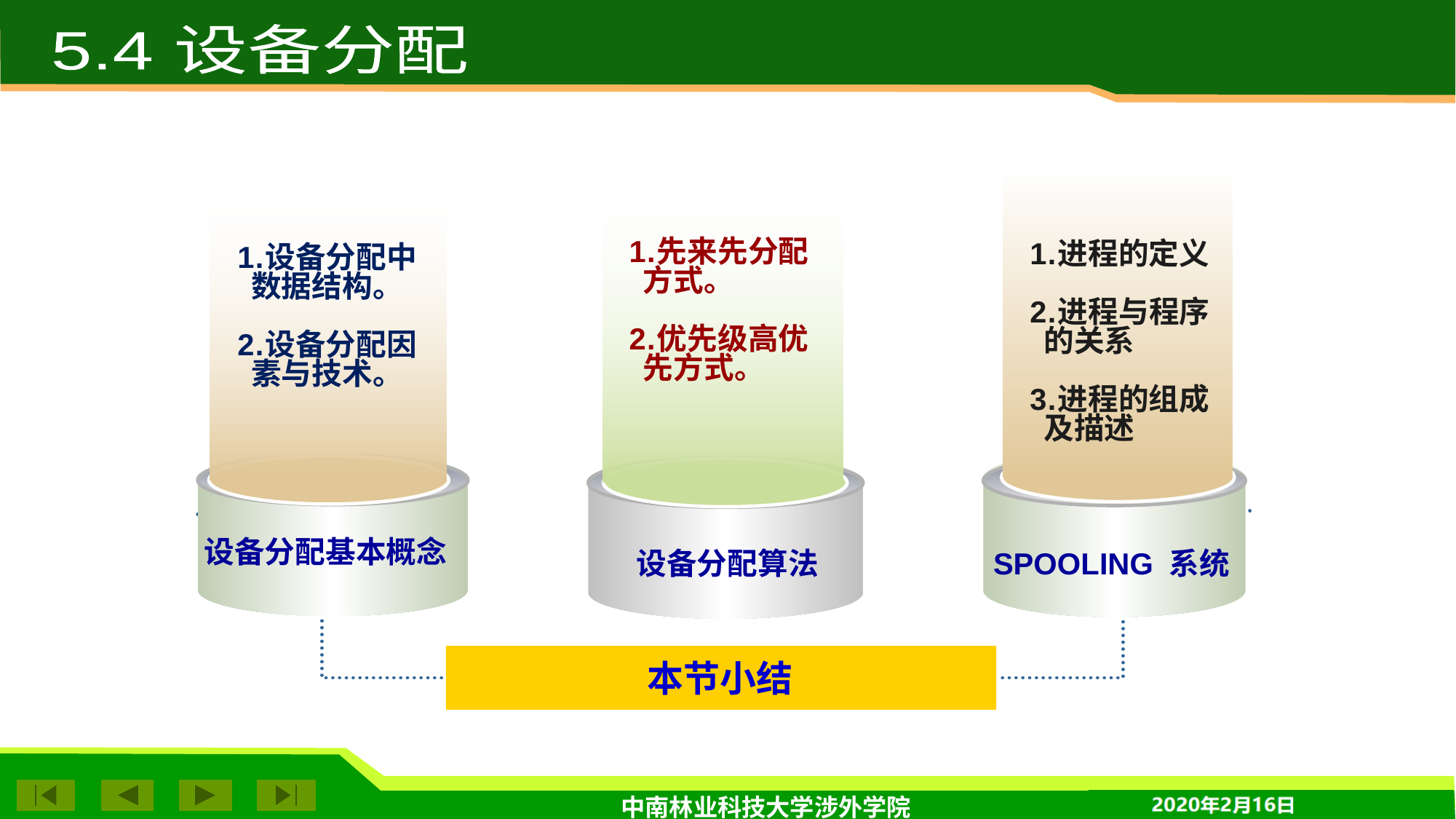

5.4 设备分配

先来先分配方式。

优先级高优先方式。

进程的定义

进程与程序的关系

进程的组成及描述
设备分配中数据结构。

设备分配因素与技术。

设备分配基本概念
设备分配算法
SPOOLING 系统

本节小结